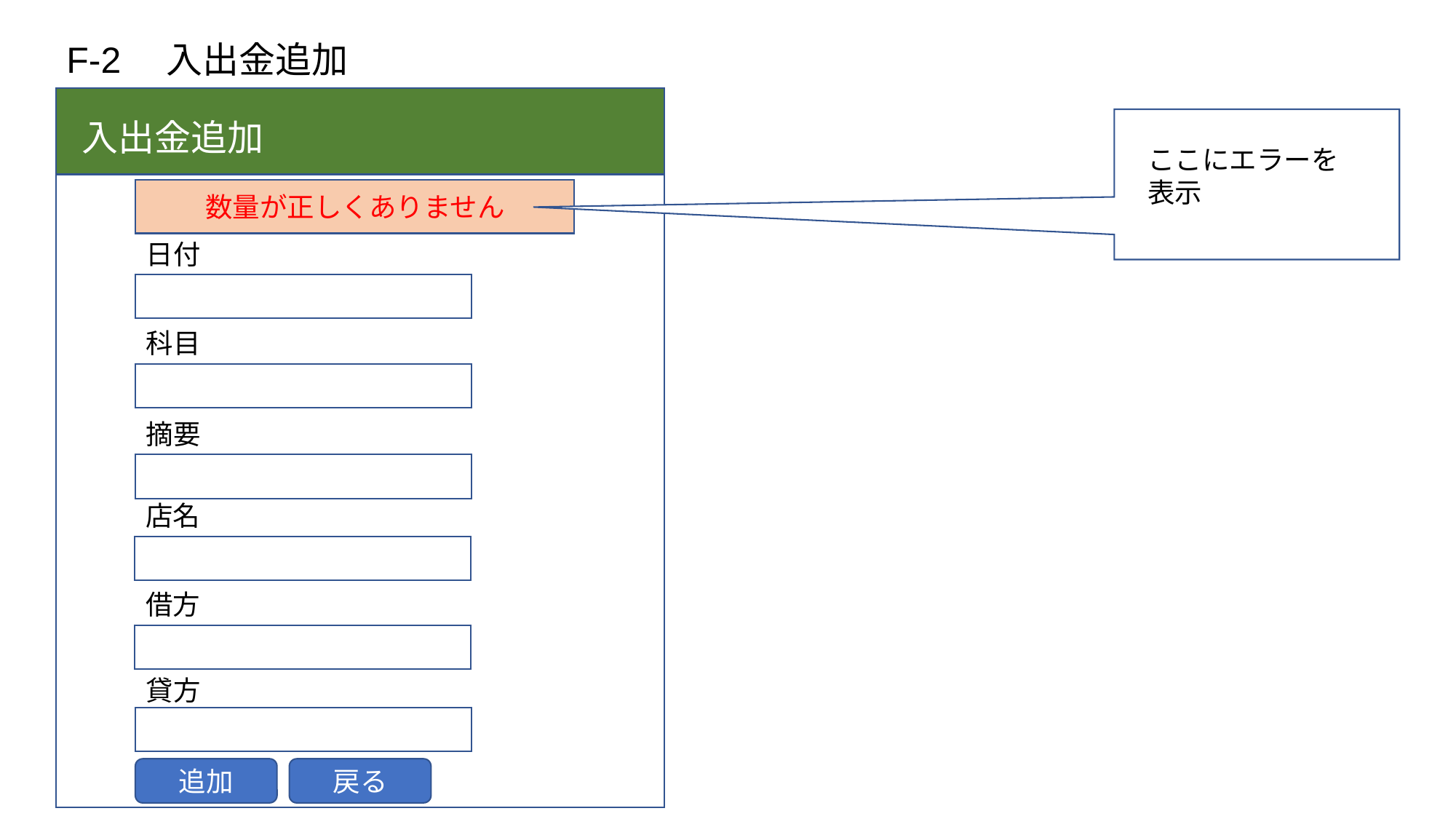

F-2　入出金追加

入出金追加

ここにエラーを表示
数量が正しくありません
日付

科目

摘要

店名

借方

貸方

戻る
追加